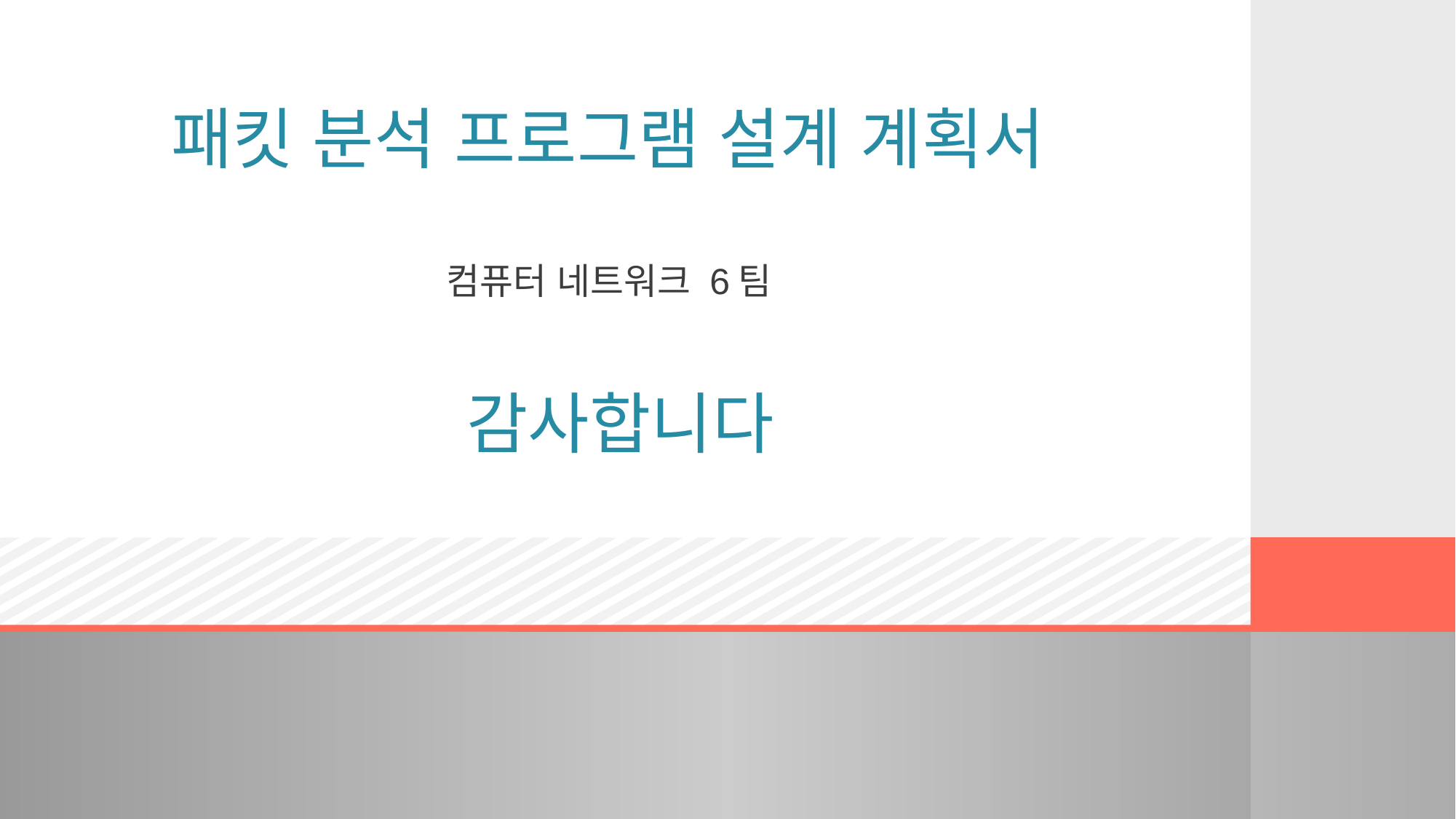

# 패킷 분석 프로그램 설계 계획서
컴퓨터 네트워크 6팀
 감사합니다